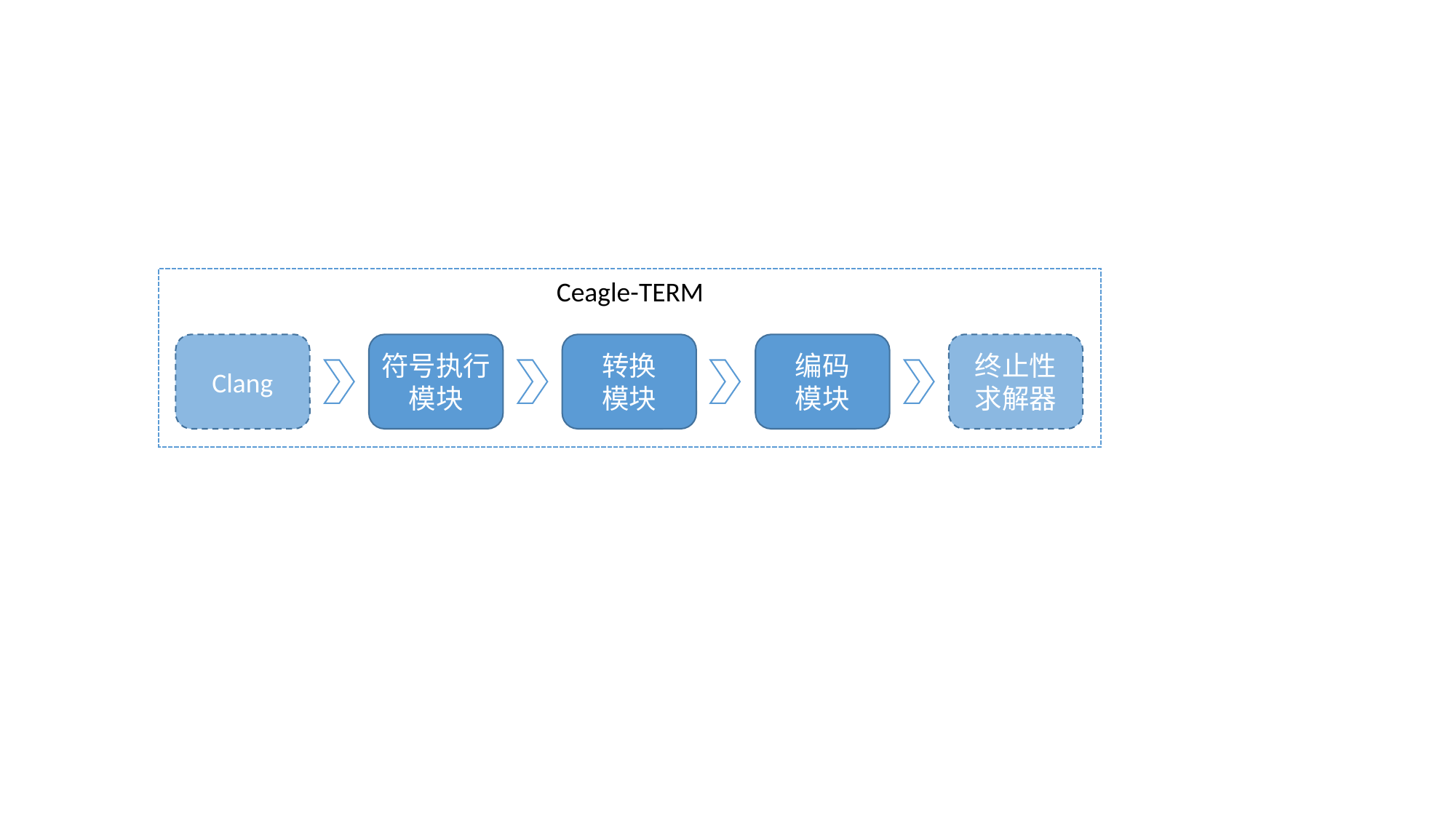

Ceagle-Term
符号执行
模块
转换
模块
编码
模块
终止性
求解器
Clang